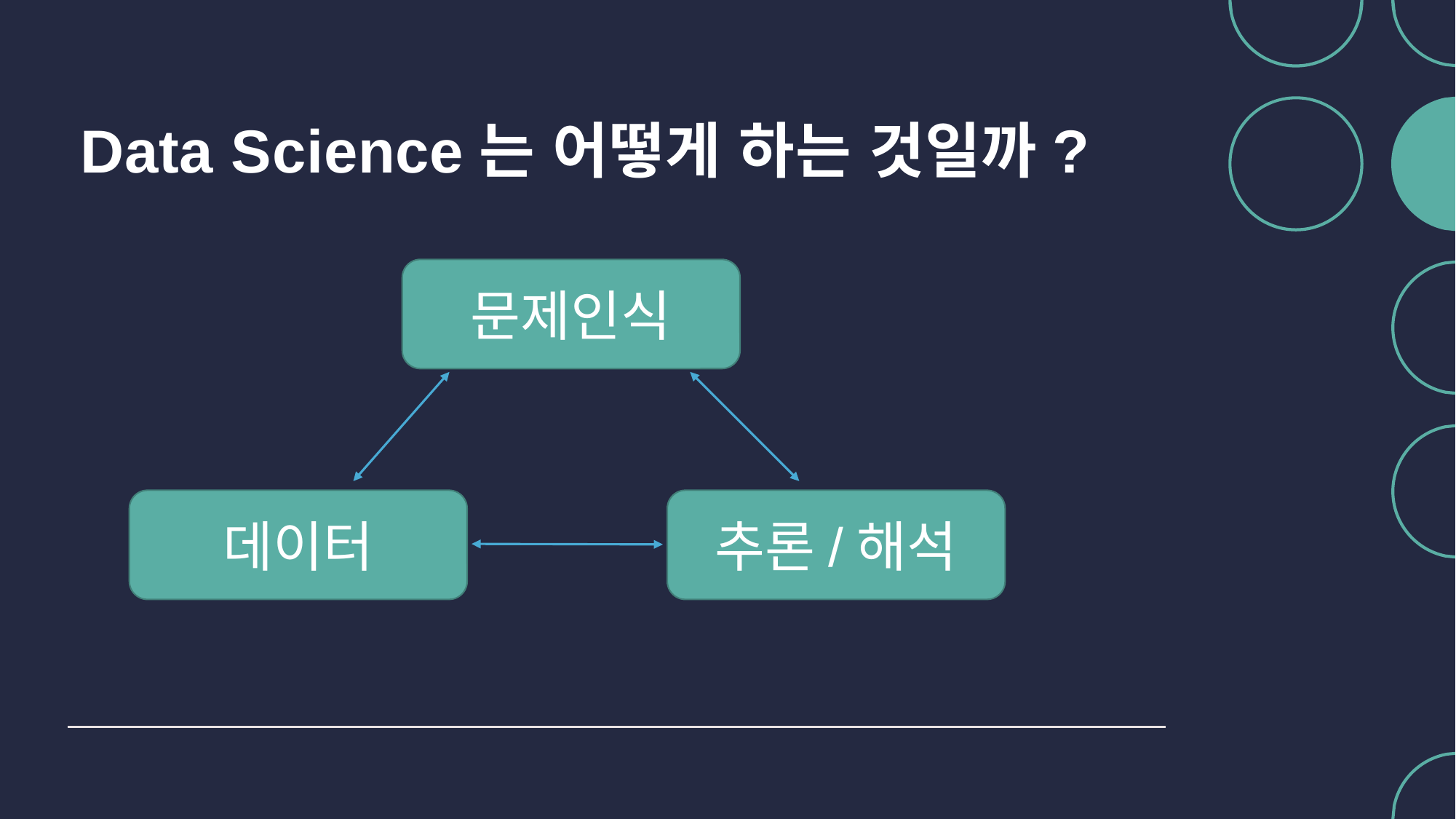

# Data Science는 어떻게 하는 것일까?
문제인식
추론/해석
데이터